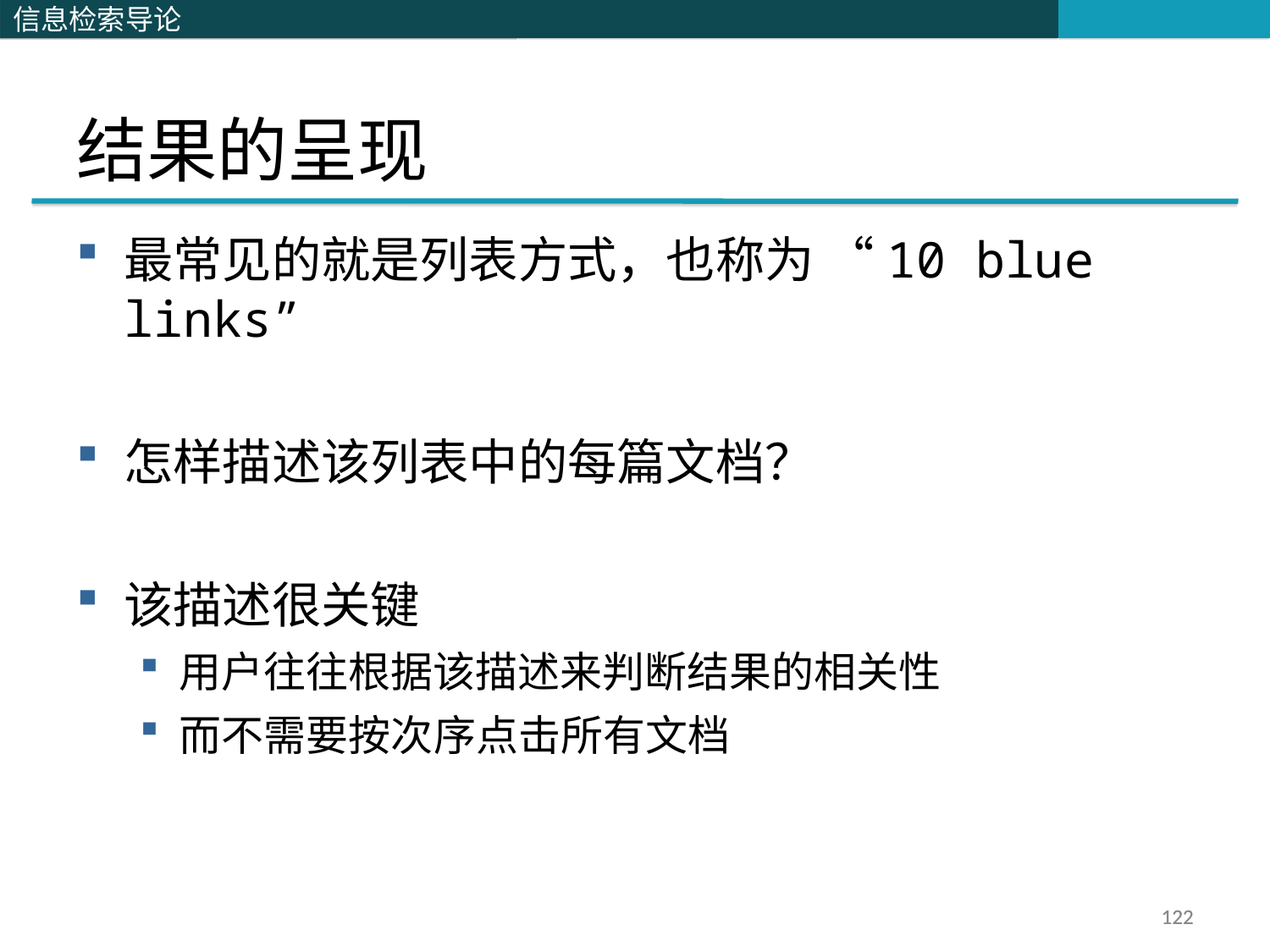

# 结果的呈现
最常见的就是列表方式，也称为 “10 blue links”

怎样描述该列表中的每篇文档？

该描述很关键
用户往往根据该描述来判断结果的相关性
而不需要按次序点击所有文档

122
122